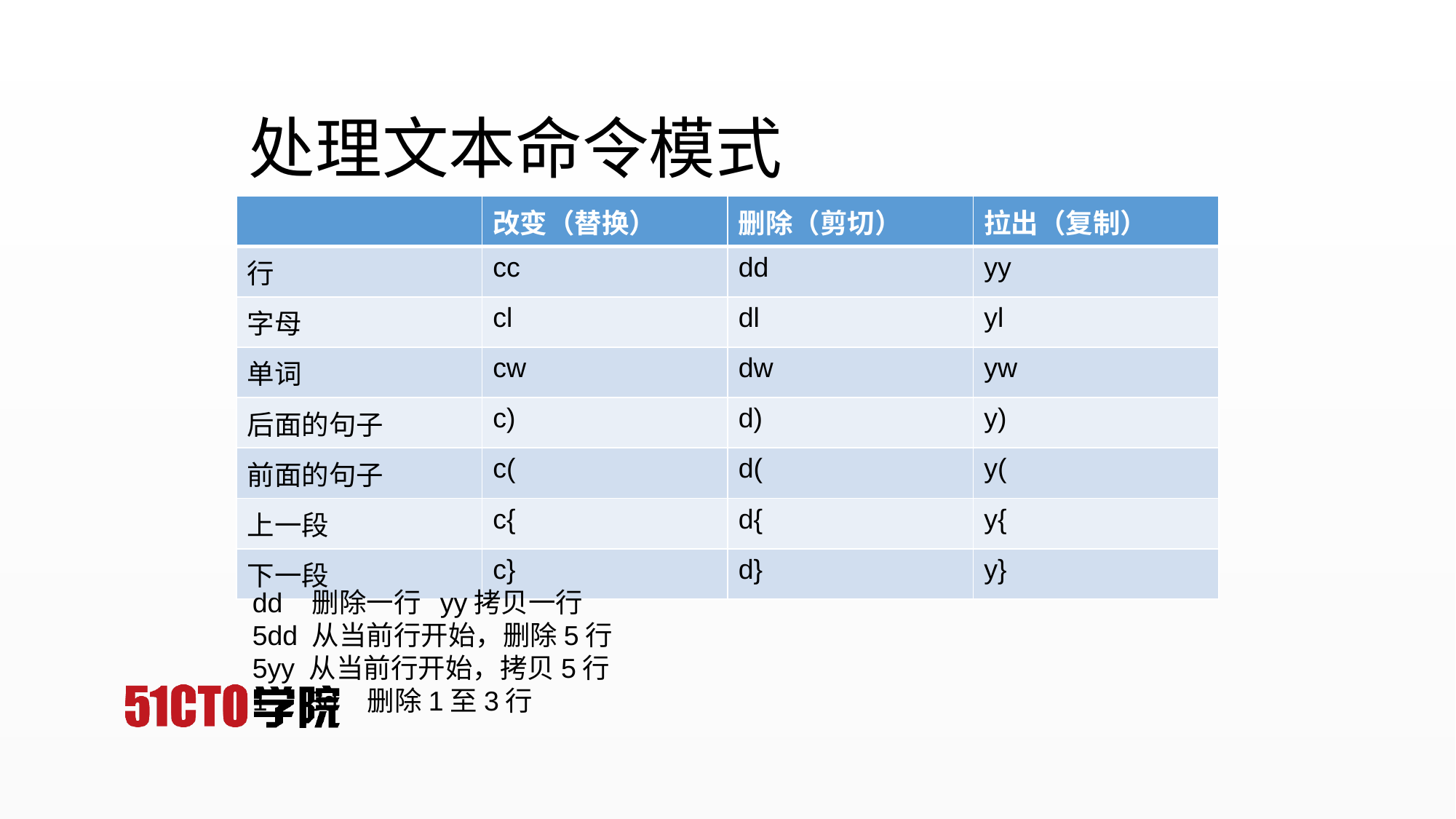

# 处理文本命令模式
|  | 改变（替换） | 删除（剪切） | 拉出（复制） |
| --- | --- | --- | --- |
| 行 | cc | dd | yy |
| 字母 | cl | dl | yl |
| 单词 | cw | dw | yw |
| 后面的句子 | c) | d) | y) |
| 前面的句子 | c( | d( | y( |
| 上一段 | c{ | d{ | y{ |
| 下一段 | c} | d} | y} |
dd   删除一行  yy拷贝一行
5dd 从当前行开始，删除5行
5yy 从当前行开始，拷贝5行
1，3d   删除1至3行